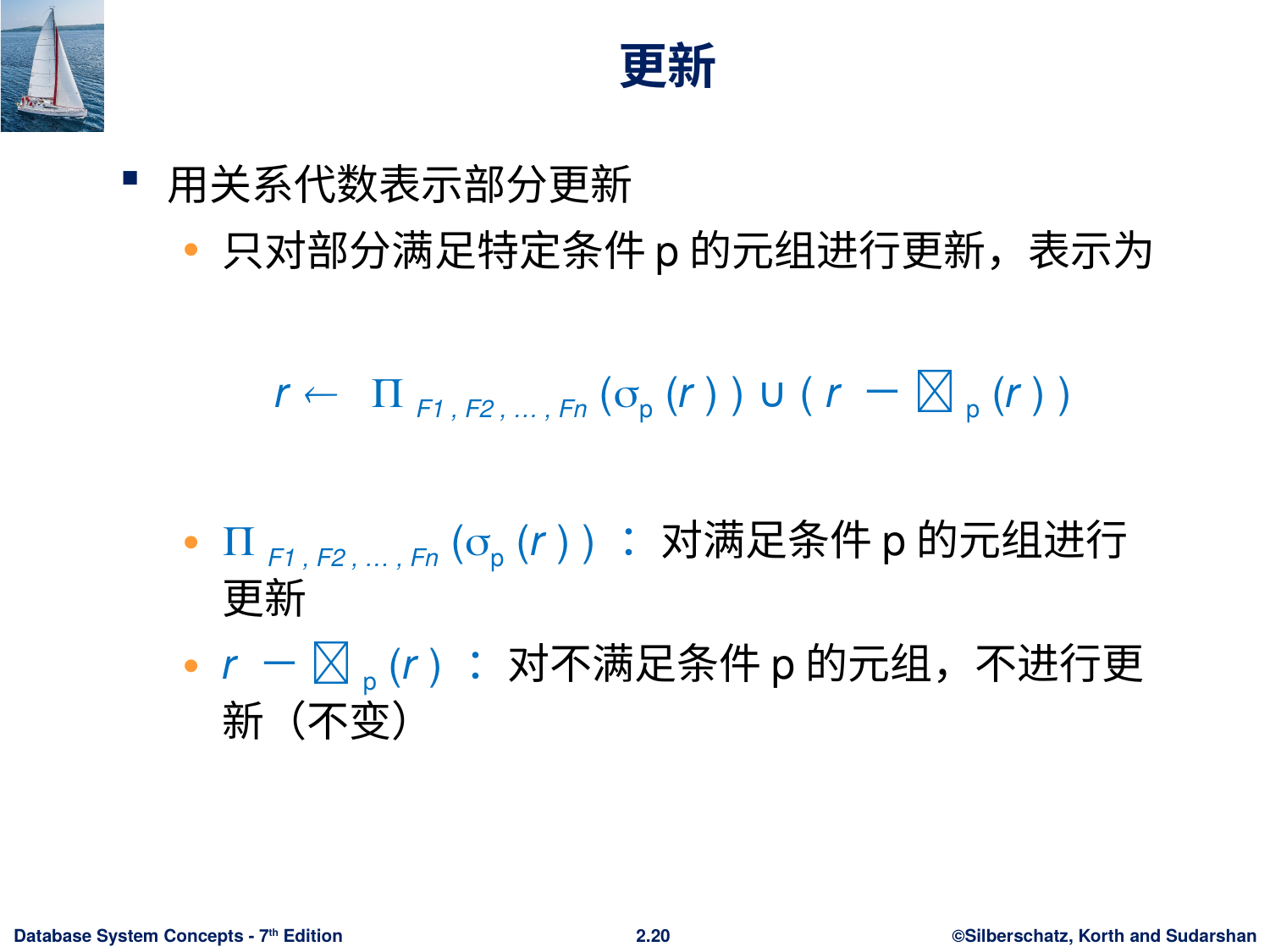

# 更新
用关系代数表示部分更新
只对部分满足特定条件p的元组进行更新，表示为

r ←   Π F1 , F2 , … , Fn (σp (r ) ) ∪ ( r － σp (r ) )

Π F1 , F2 , … , Fn (σp (r ) ) ：对满足条件p的元组进行更新
r － σp (r ) ：对不满足条件p的元组，不进行更新（不变）